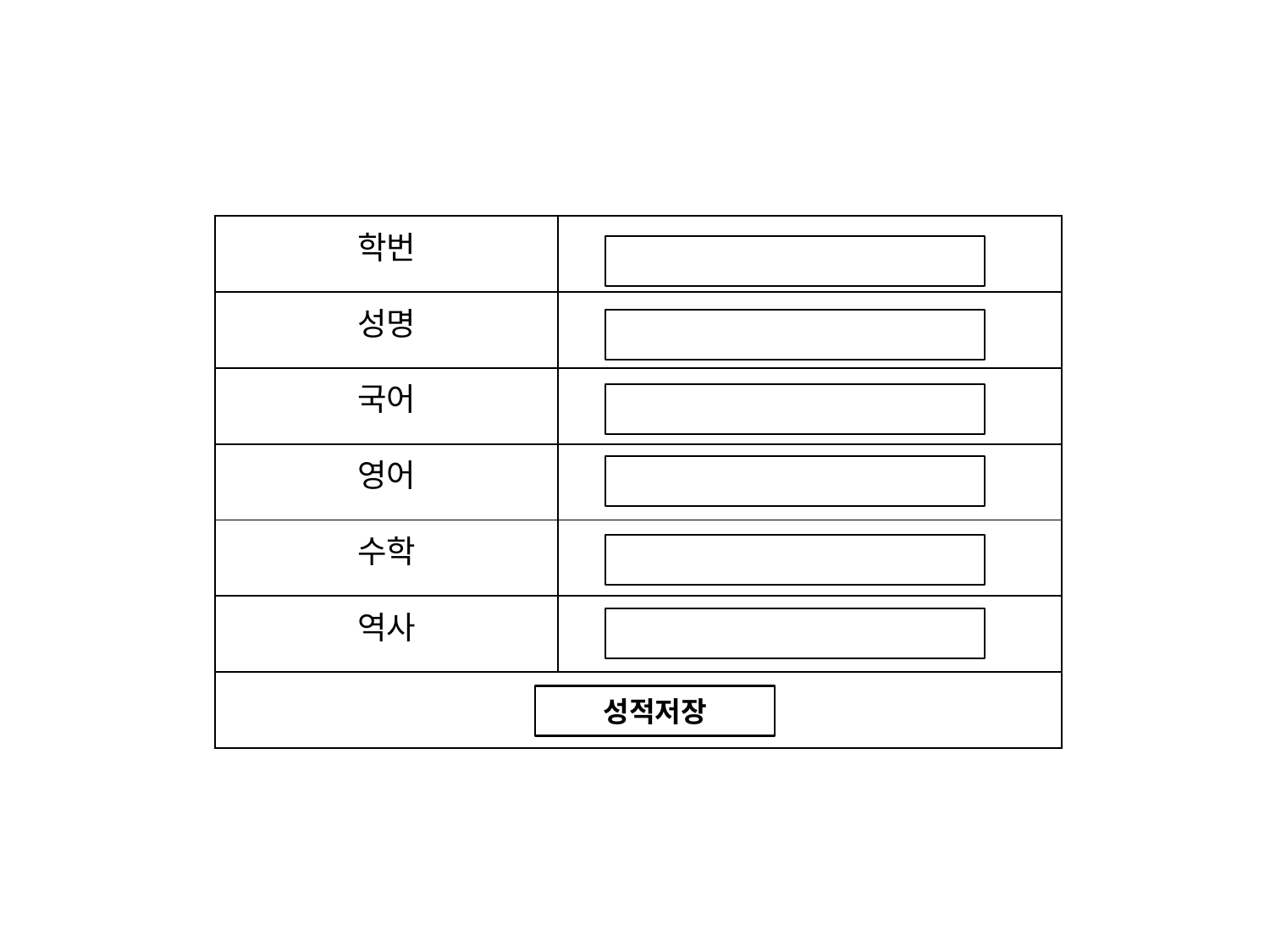

| 학번 |  |
| --- | --- |
| 성명 |  |
| 국어 |  |
| 영어 |  |
| 수학 |  |
| 역사 |  |
|  |  |

성적저장